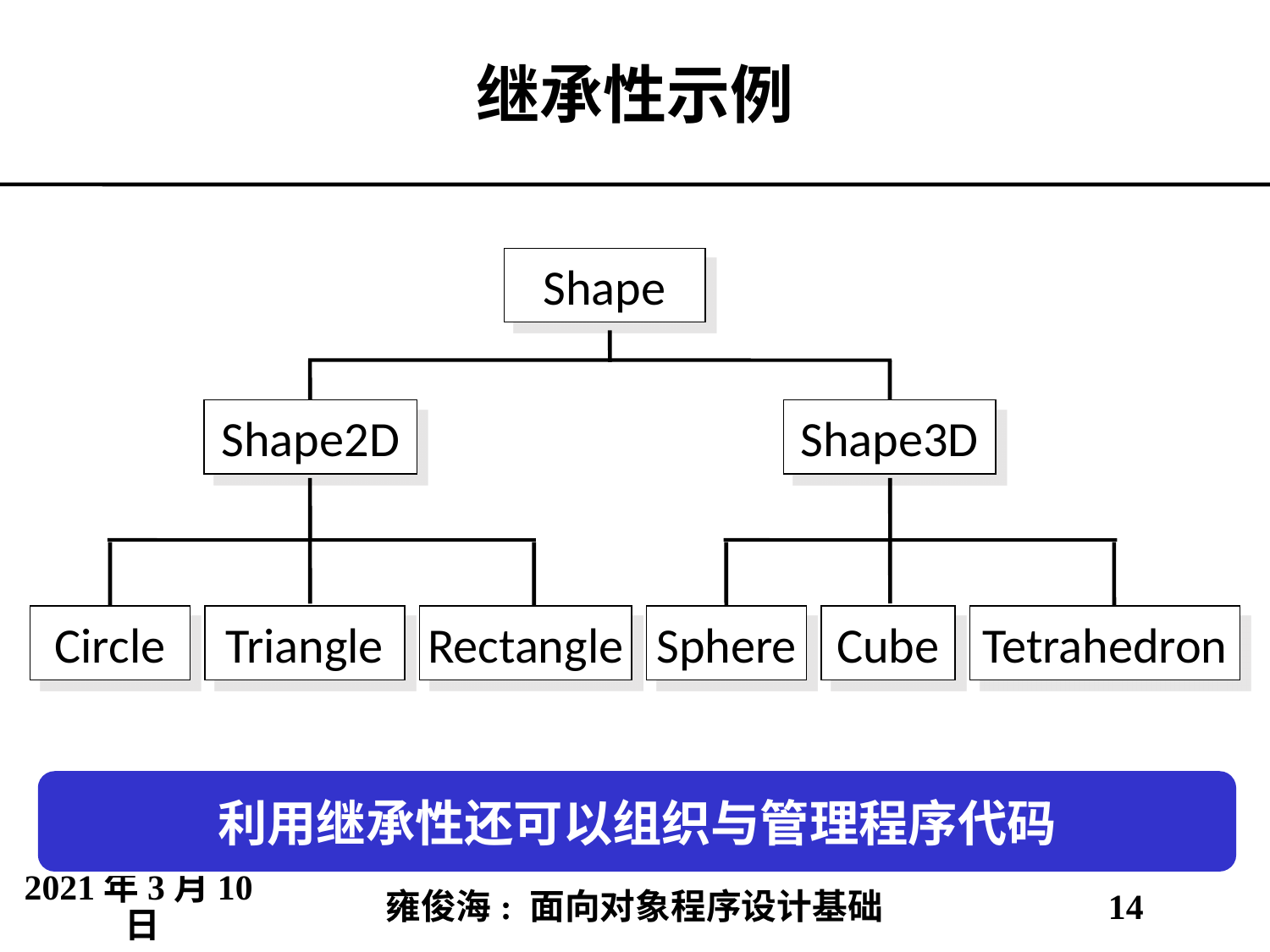

# 继承性示例

Shape

Shape3D
Shape2D

Circle
Triangle
Rectangle
Sphere
Cube
Tetrahedron

利用继承性还可以组织与管理程序代码
2021年3月10日
雍俊海: 面向对象程序设计基础
14